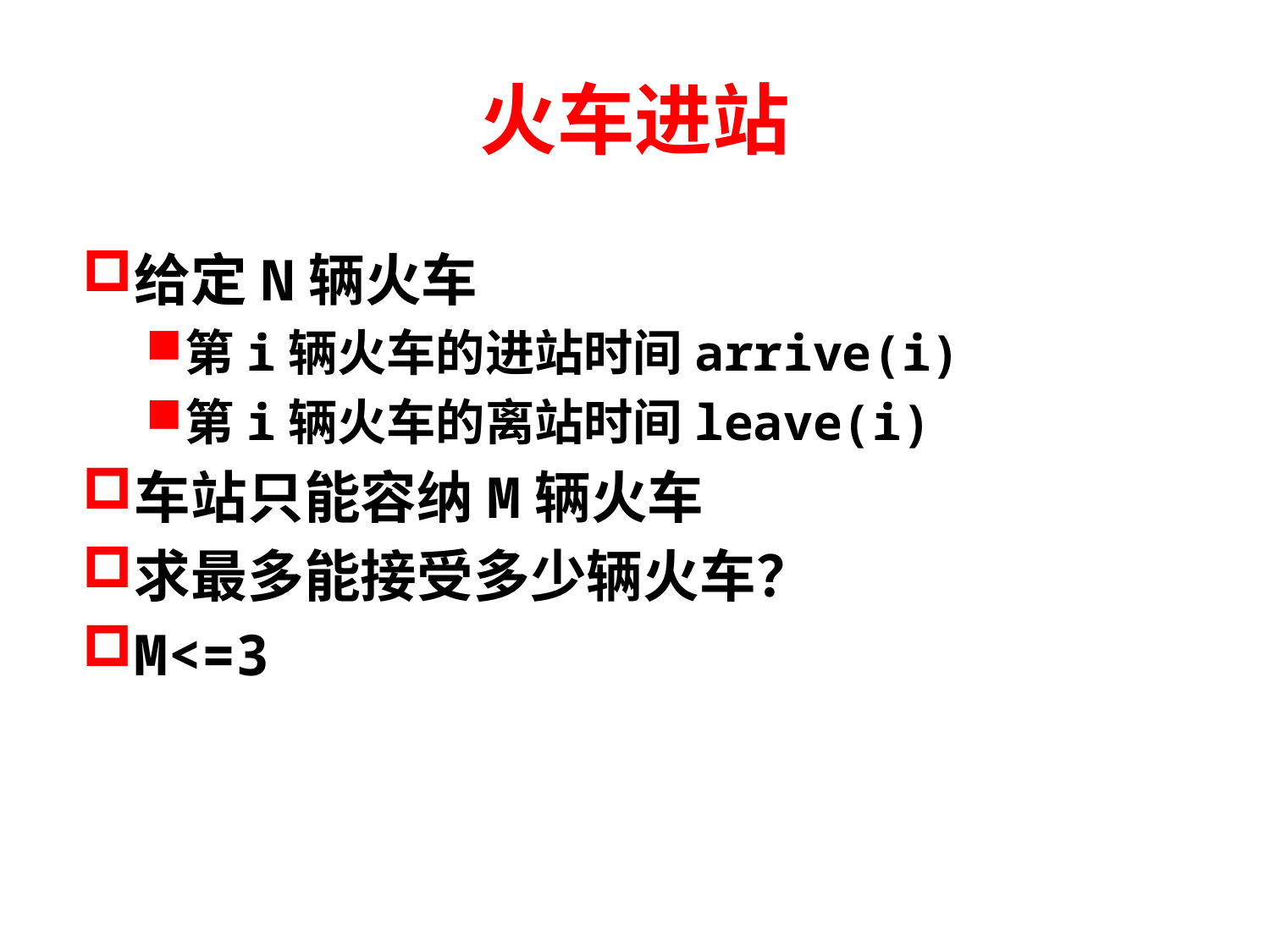

# 火车进站
给定N辆火车
第i辆火车的进站时间arrive(i)
第i辆火车的离站时间leave(i)
车站只能容纳M辆火车
求最多能接受多少辆火车？
M<=3